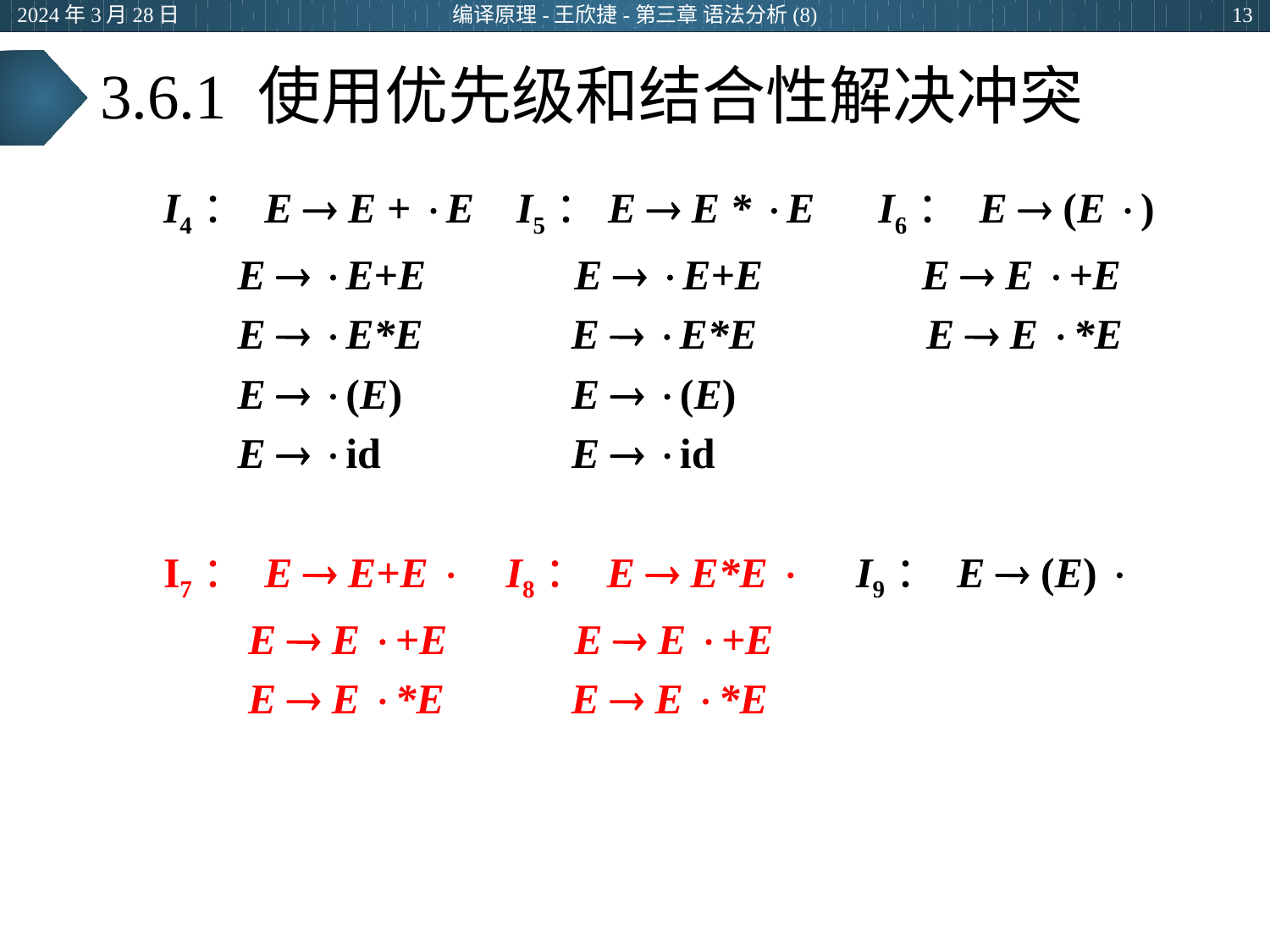

2024年3月28日
编译原理-王欣捷-第三章 语法分析(8)
13
# 3.6.1 使用优先级和结合性解决冲突
I4： E → E + ⋅E    I5：E → E * ⋅E      I6： E → (E ⋅)
       E → ⋅E+E              E → ⋅E+E               E → E ⋅+E
       E → ⋅E*E              E → ⋅E*E                E → E ⋅*E
       E → ⋅(E)                E → ⋅(E)
       E → ⋅id                  E → ⋅id

I7： E → E+E ⋅    I8： E → E*E ⋅     I9： E → (E) ⋅
        E → E ⋅+E            E → E ⋅+E
        E → E ⋅*E            E → E ⋅*E